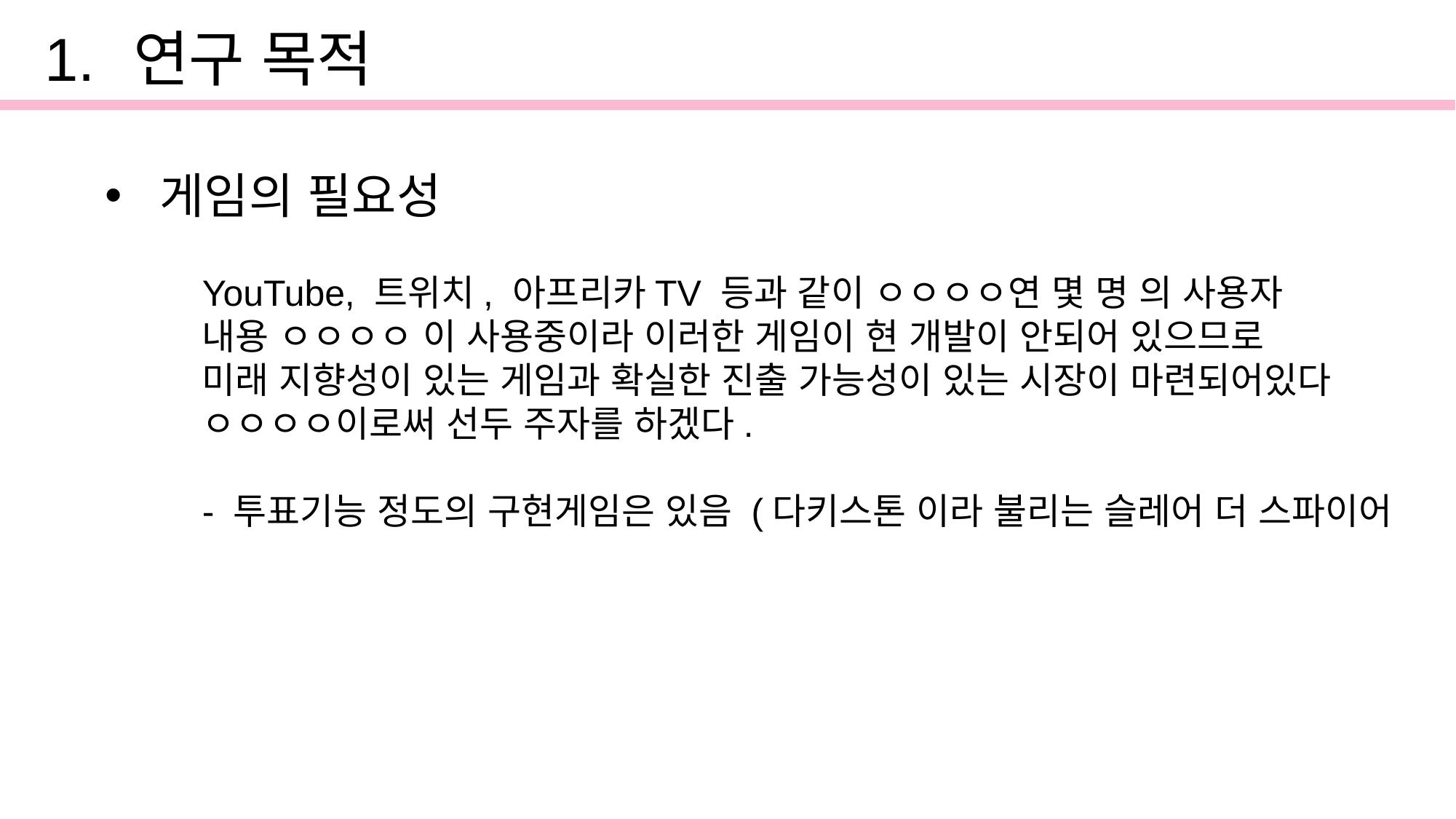

연구 목적

게임의 필요성
YouTube, 트위치, 아프리카TV 등과 같이 ㅇㅇㅇㅇ연 몇 명 의 사용자
내용 ㅇㅇㅇㅇ 이 사용중이라 이러한 게임이 현 개발이 안되어 있으므로
미래 지향성이 있는 게임과 확실한 진출 가능성이 있는 시장이 마련되어있다
ㅇㅇㅇㅇ이로써 선두 주자를 하겠다.

- 투표기능 정도의 구현게임은 있음 (다키스톤 이라 불리는 슬레어 더 스파이어